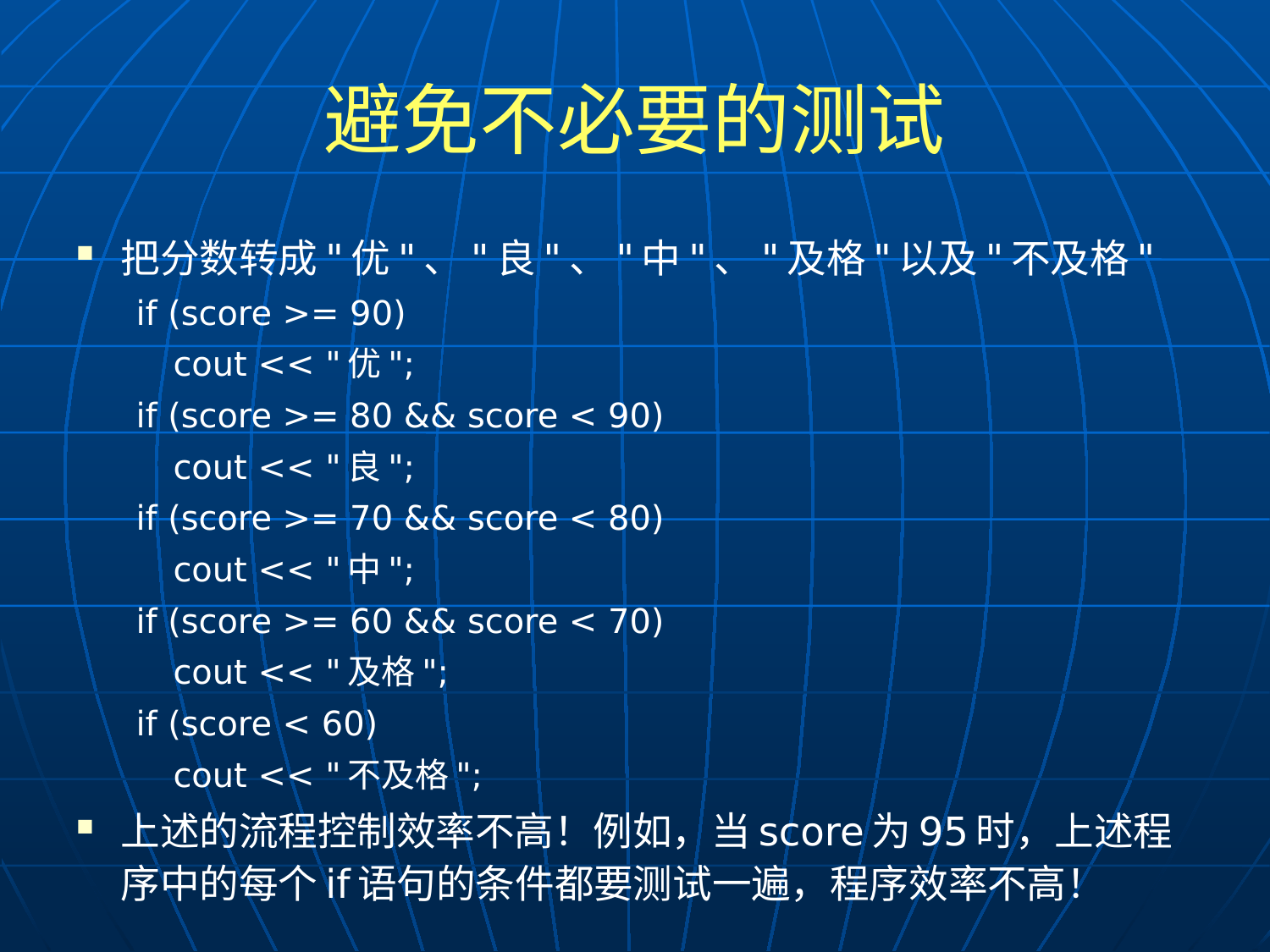

# 避免不必要的测试
把分数转成"优"、"良"、"中"、"及格"以及"不及格"
if (score >= 90)
	cout << "优";
if (score >= 80 && score < 90)
	cout << "良";
if (score >= 70 && score < 80)
	cout << "中";
if (score >= 60 && score < 70)
	cout << "及格";
if (score < 60)
	cout << "不及格";
上述的流程控制效率不高！例如，当score为95时，上述程序中的每个if语句的条件都要测试一遍，程序效率不高！